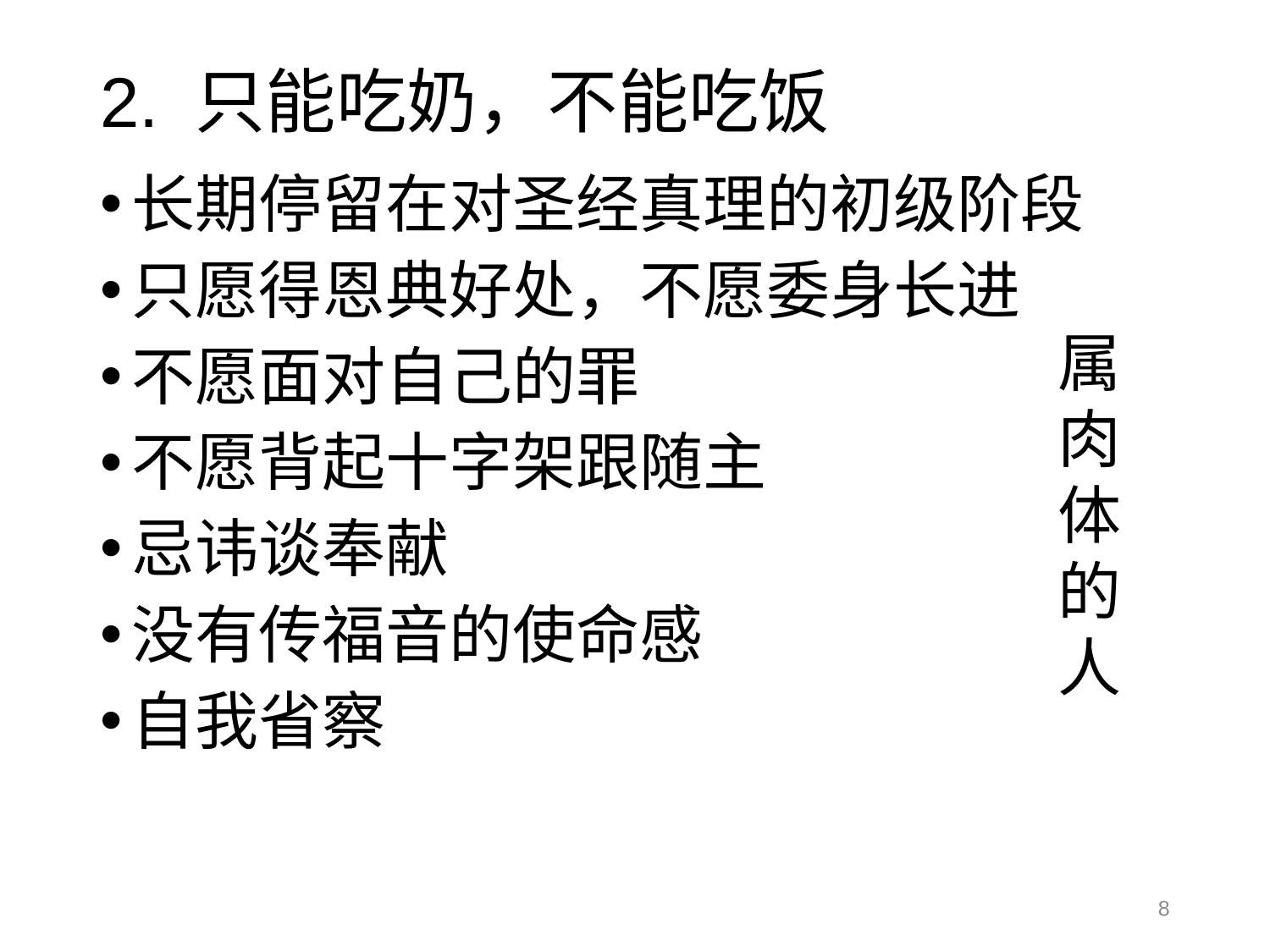

# 2. 只能吃奶，不能吃饭
长期停留在对圣经真理的初级阶段
只愿得恩典好处，不愿委身长进
不愿面对自己的罪
不愿背起十字架跟随主
忌讳谈奉献
没有传福音的使命感
自我省察
属肉体的人
8